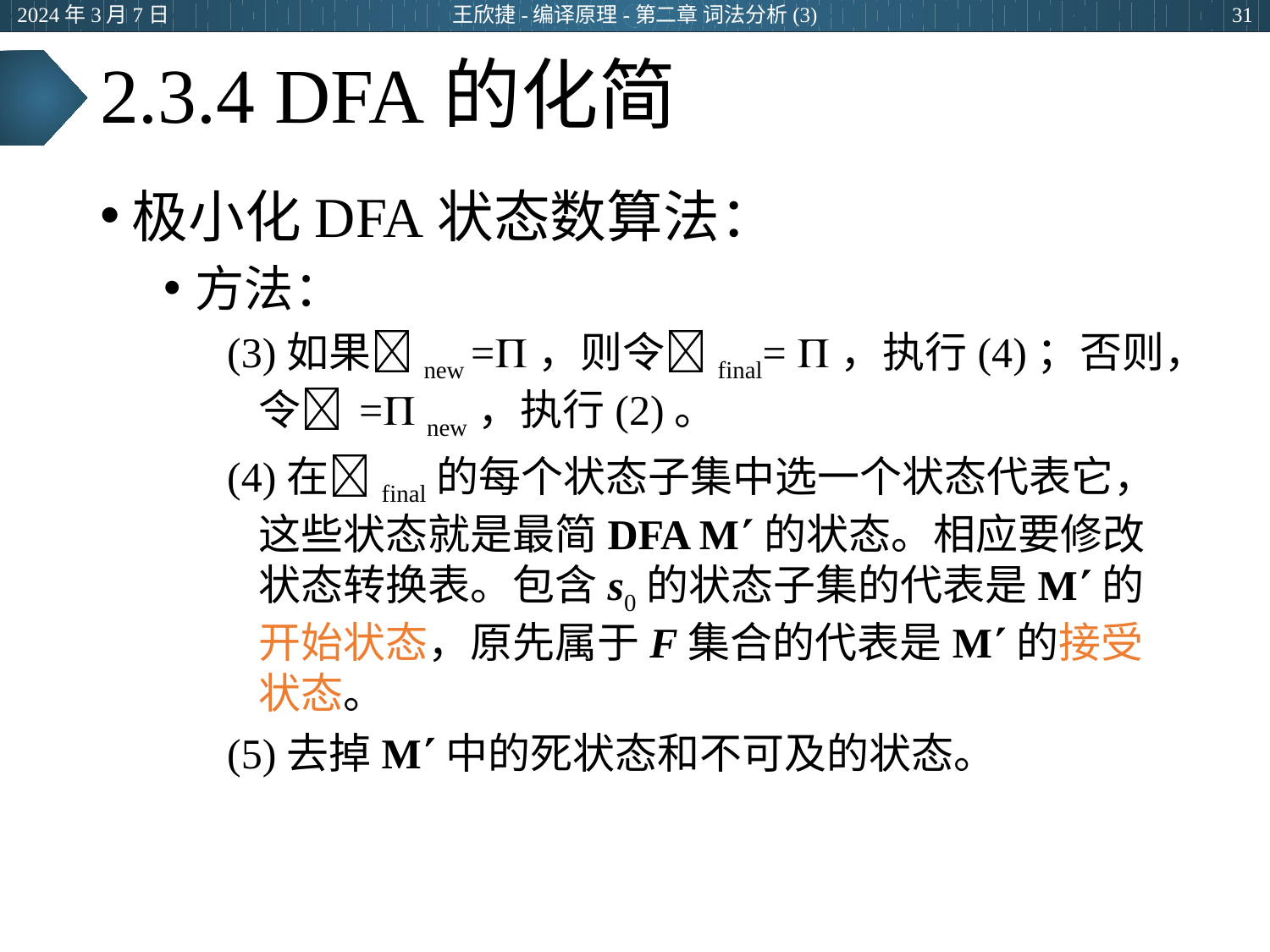

2024年3月7日
王欣捷-编译原理-第二章 词法分析(3)
31
# 2.3.4 DFA的化简
极小化DFA状态数算法：
方法：
(3)如果Πnew =Π，则令Πfinal= Π，执行(4)；否则，令Π =Π new，执行(2)。
(4)在Πfinal的每个状态子集中选一个状态代表它，这些状态就是最简DFA M′的状态。相应要修改状态转换表。包含s0的状态子集的代表是M′的开始状态，原先属于F集合的代表是M′的接受状态。
(5)去掉M′中的死状态和不可及的状态。